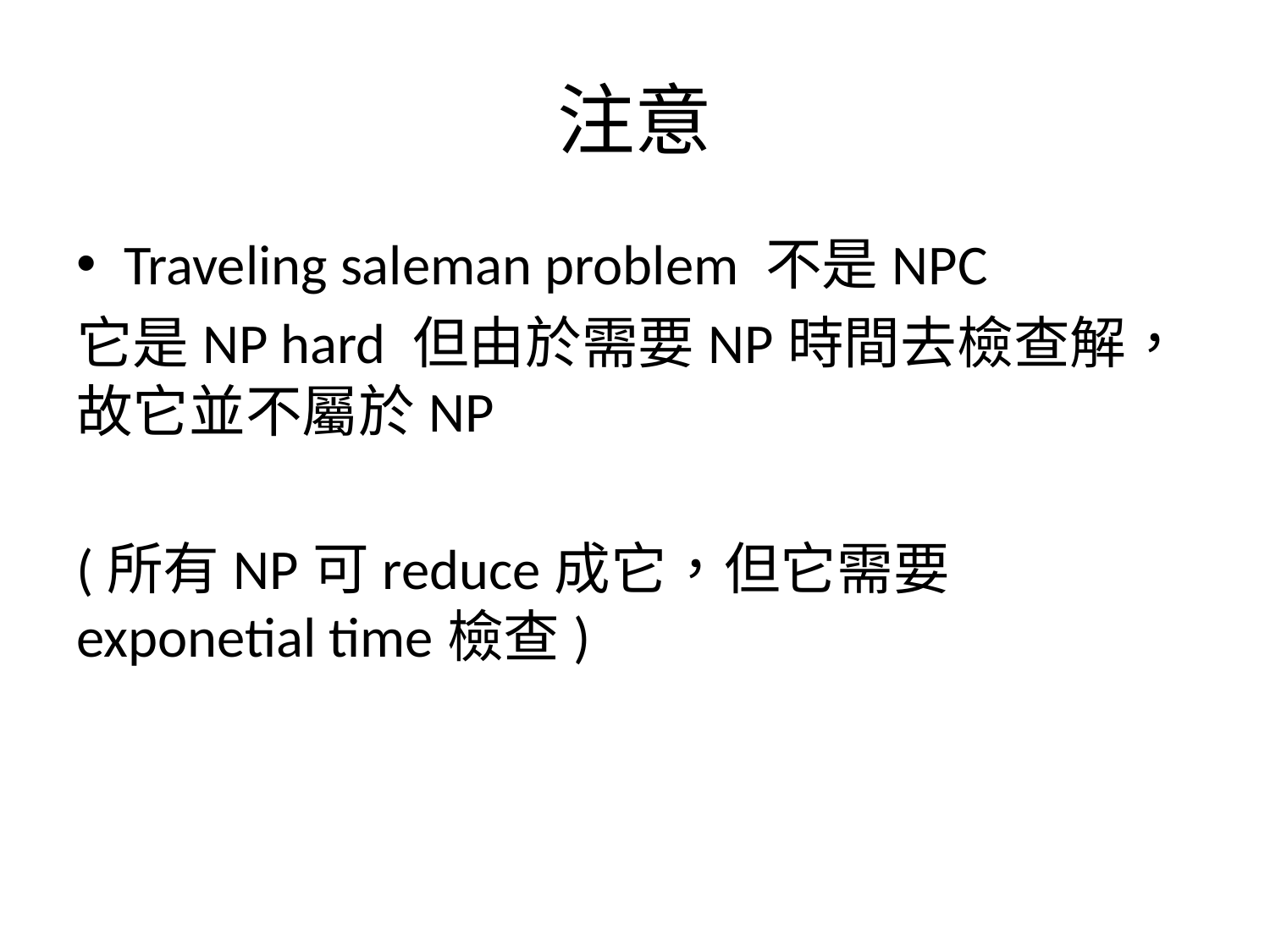

# 注意
Traveling saleman problem 不是NPC
它是NP hard 但由於需要NP時間去檢查解，故它並不屬於NP

(所有NP可reduce成它，但它需要exponetial time檢查)